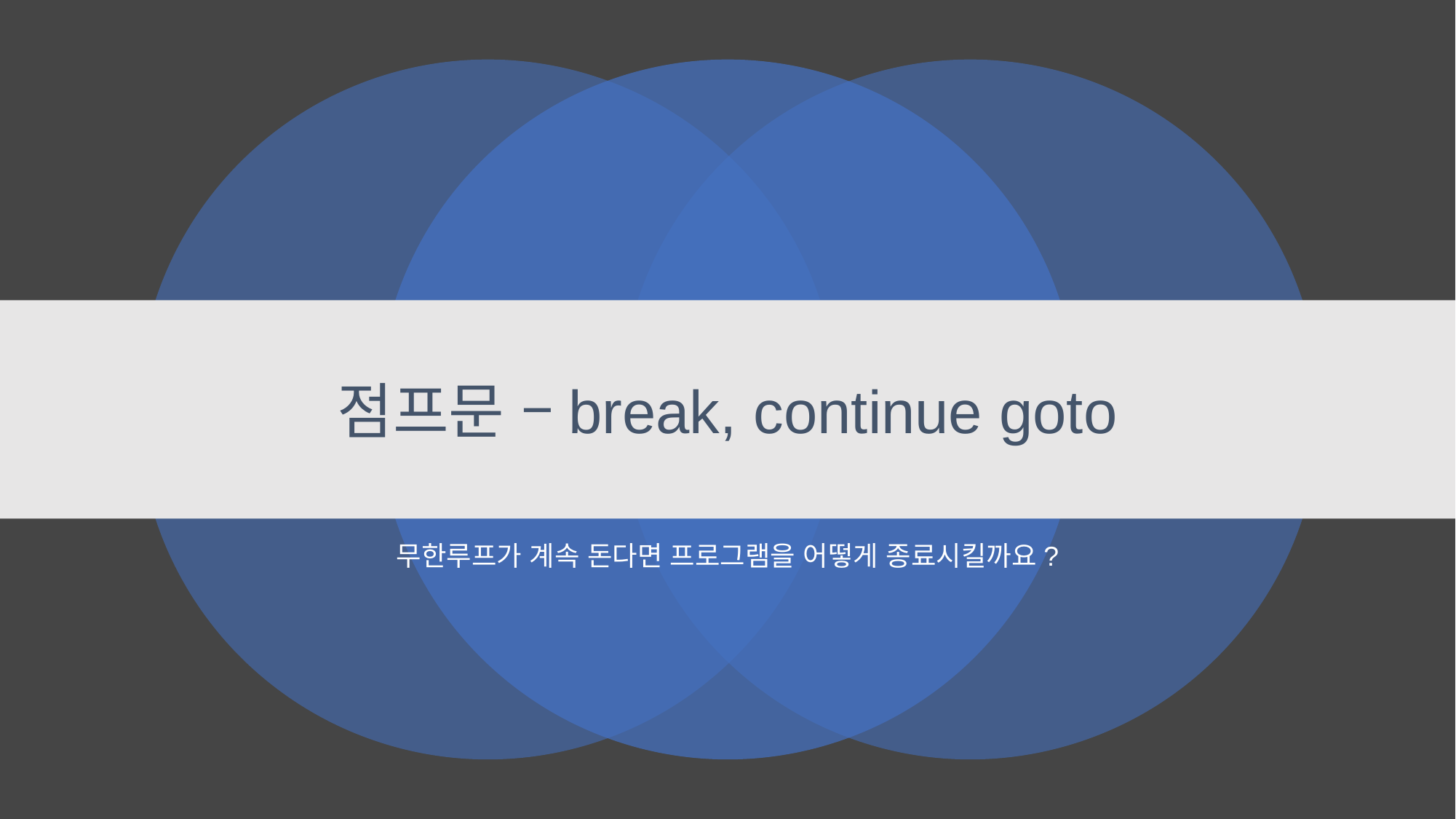

# 점프문 –break, continue goto
무한루프가 계속 돈다면 프로그램을 어떻게 종료시킬까요?